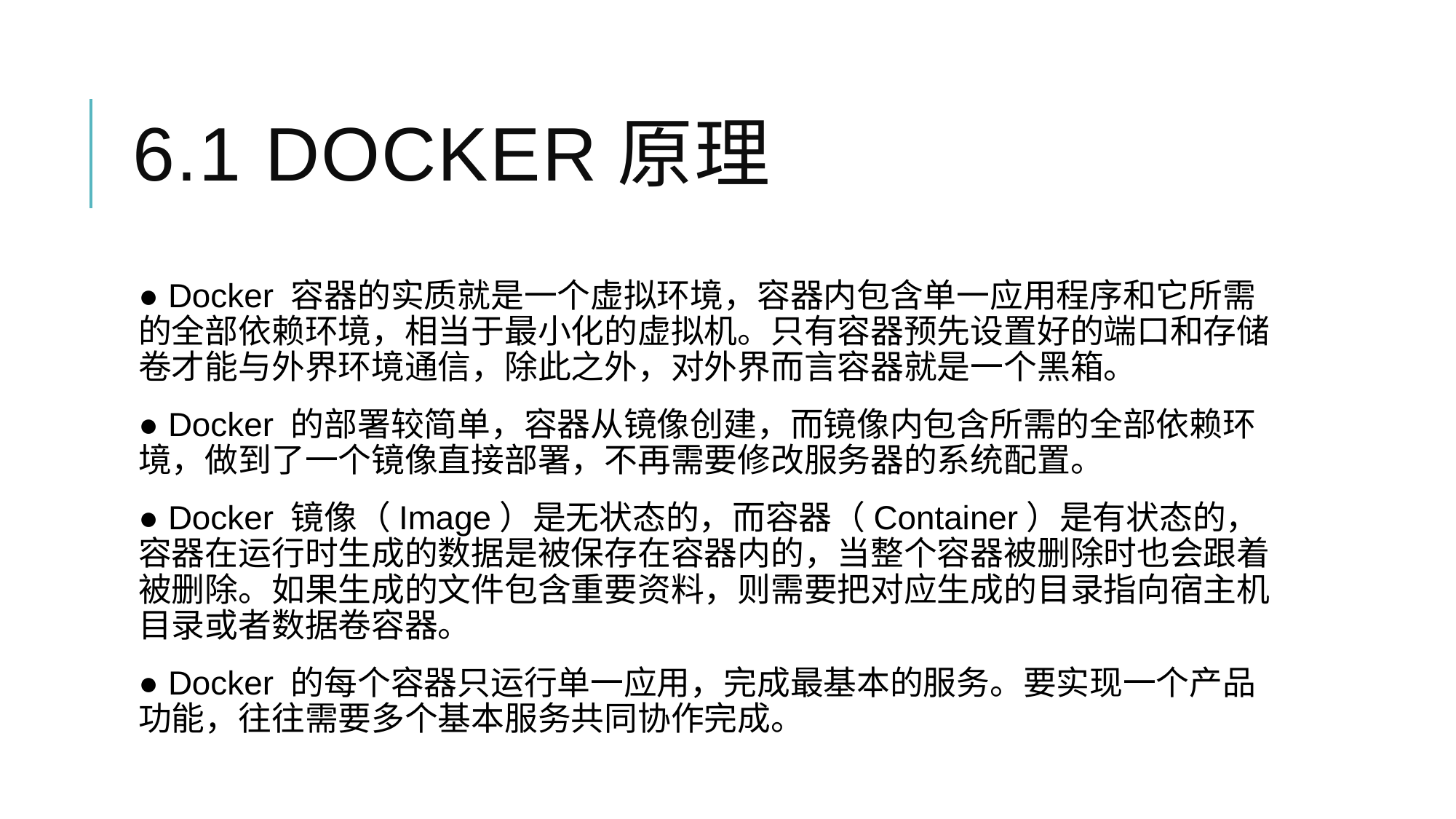

# 6.1 Docker原理
● Docker 容器的实质就是一个虚拟环境，容器内包含单一应用程序和它所需的全部依赖环境，相当于最小化的虚拟机。只有容器预先设置好的端口和存储卷才能与外界环境通信，除此之外，对外界而言容器就是一个黑箱。
● Docker 的部署较简单，容器从镜像创建，而镜像内包含所需的全部依赖环境，做到了一个镜像直接部署，不再需要修改服务器的系统配置。
● Docker 镜像（Image）是无状态的，而容器（Container）是有状态的，容器在运行时生成的数据是被保存在容器内的，当整个容器被删除时也会跟着被删除。如果生成的文件包含重要资料，则需要把对应生成的目录指向宿主机目录或者数据卷容器。
● Docker 的每个容器只运行单一应用，完成最基本的服务。要实现一个产品功能，往往需要多个基本服务共同协作完成。